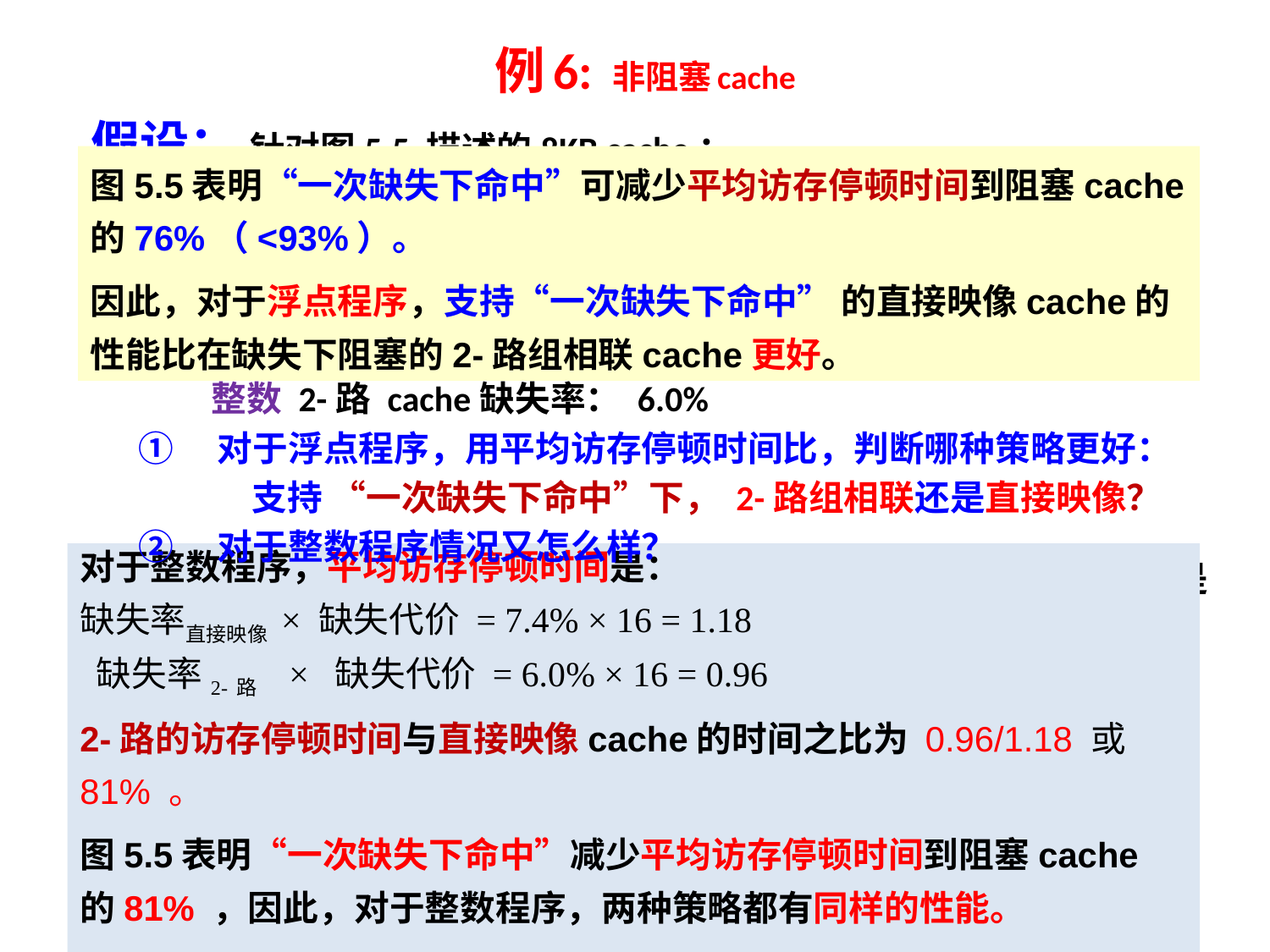

# 例6: 非阻塞cache
假设： 针对图5.5 描述的8KB cache；
	浮点直接映像cache缺失率：11.4%
	         浮点 2-路 cache缺失率：10.7%

	整数直接映像cache缺失率： 7.4%
	        整数 2-路 cache缺失率： 6.0%
	①　对于浮点程序，用平均访存停顿时间比，判断哪种策略更好：
                   支持 “一次缺失下命中”下， 2-路组相联还是直接映像？
	②　对于整数程序情况又怎么样？
图5.5表明“一次缺失下命中”可减少平均访存停顿时间到阻塞cache的76%（<93%）。
因此，对于浮点程序，支持“一次缺失下命中” 的直接映像cache的性能比在缺失下阻塞的2-路组相联cache更好。
对于整数程序，平均访存停顿时间是：
缺失率直接映像 × 缺失代价 = 7.4% × 16 = 1.18
 缺失率2-路   ×  缺失代价 = 6.0% × 16 = 0.96
2-路的访存停顿时间与直接映像cache的时间之比为 0.96/1.18 或81% 。
图5.5表明“一次缺失下命中”减少平均访存停顿时间到阻塞cache 的81% ，因此，对于整数程序，两种策略都有同样的性能。
缺失下命中的另一个优点是不影响命中时间，但相联度却会影响。
答案：图5.5中的数据是基于缺失代价为16个时钟周期。尽管这是个较低的缺失代价，为了保持一致这里仍然采用这个假设。
浮点程序的平均访存停顿时间是：
缺失率直接映像 × 缺失代价 = 11.4% × 16 = 1.84
    缺失率2-路   ×  缺失代价  = 10.7% × 16 = 1.71
2-路的访存停顿时间与直接映像cache的时间之比为 1.71/1.84 或 93% 。
64